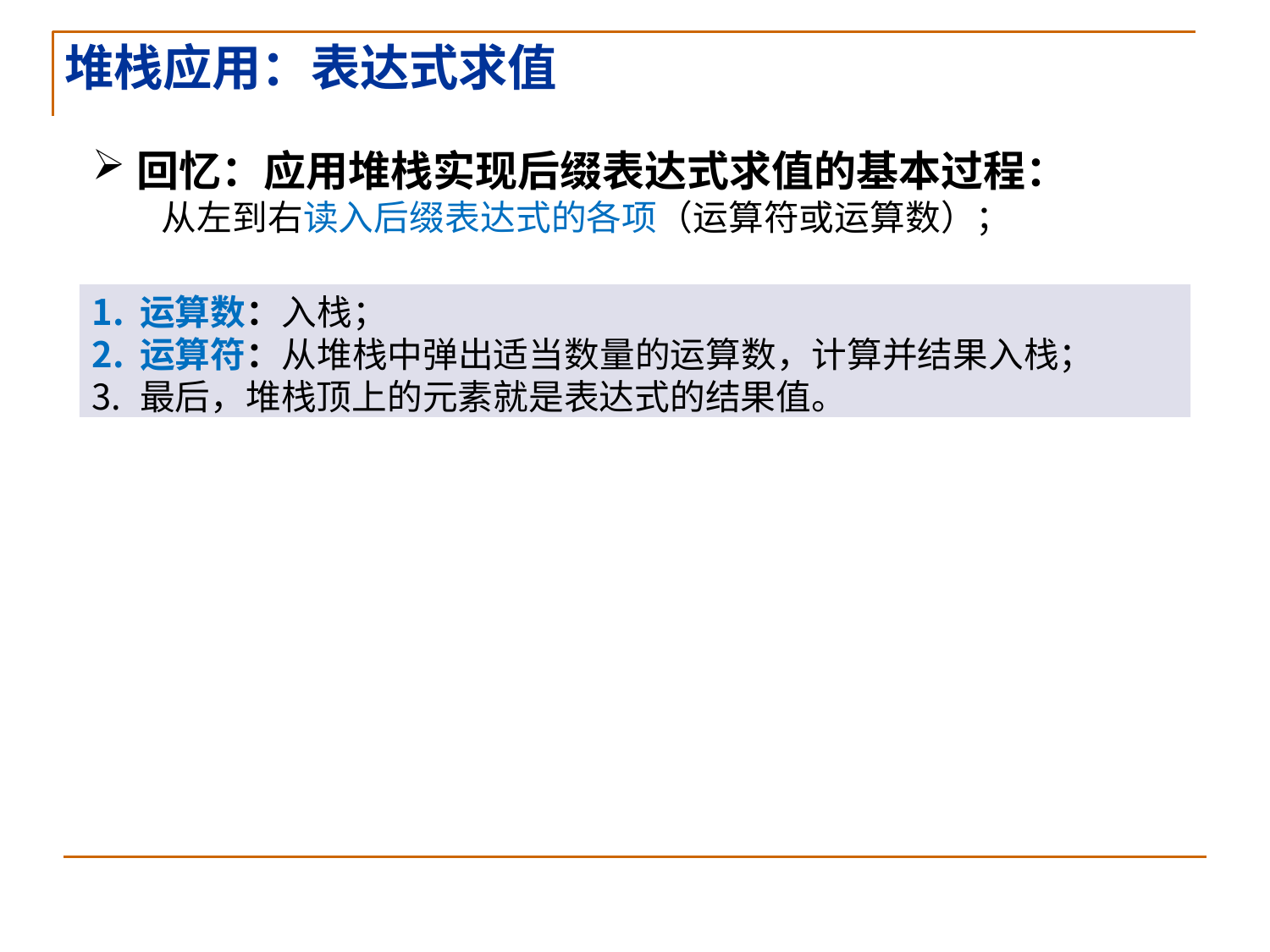

# 堆栈应用：表达式求值
回忆：应用堆栈实现后缀表达式求值的基本过程：
从左到右读入后缀表达式的各项（运算符或运算数）；
运算数：入栈；
运算符：从堆栈中弹出适当数量的运算数，计算并结果入栈；
最后，堆栈顶上的元素就是表达式的结果值。